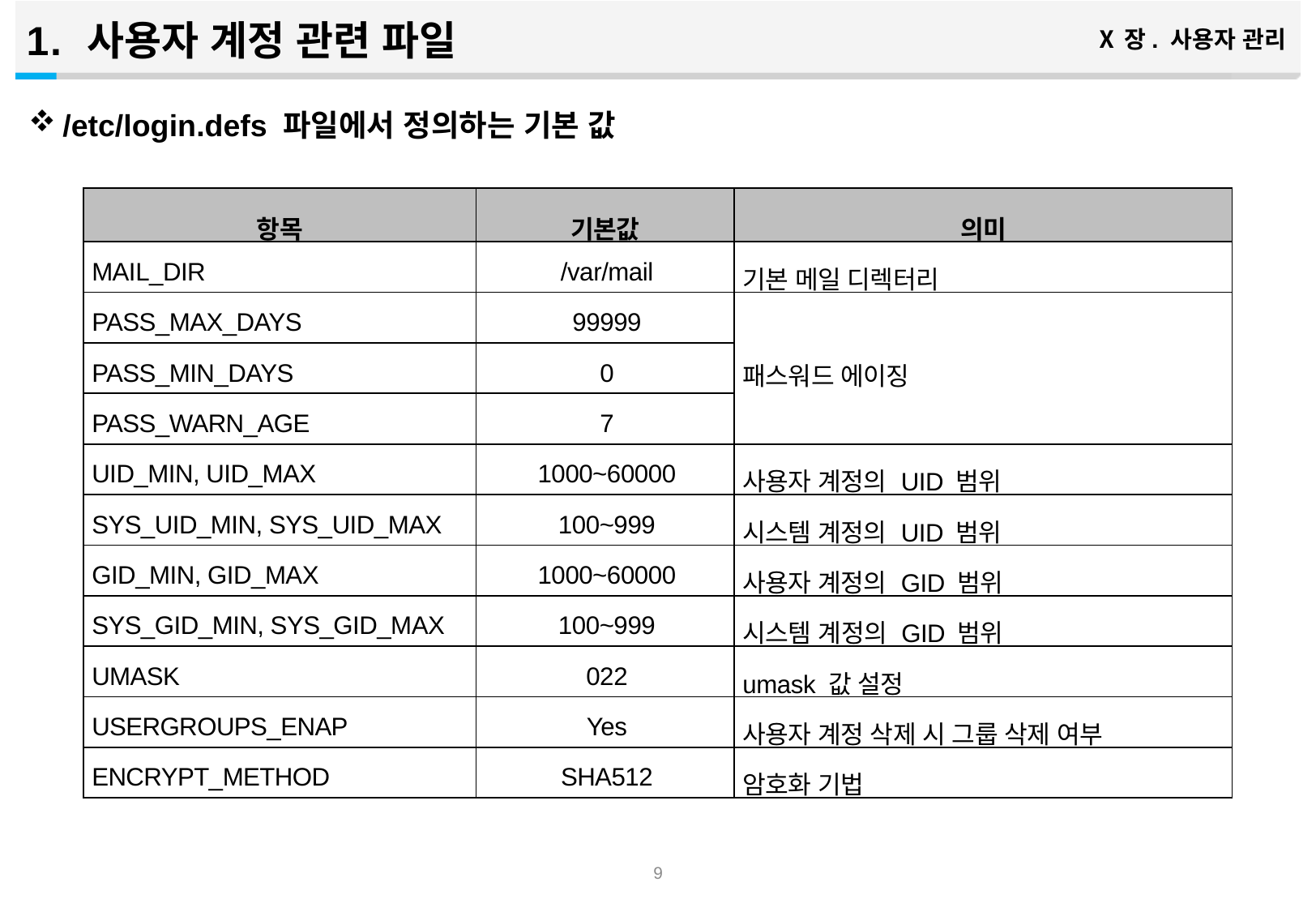

사용자 계정 관련 파일
Ⅹ장. 사용자 관리
/etc/login.defs 파일에서 정의하는 기본 값
| 항목 | 기본값 | 의미 |
| --- | --- | --- |
| MAIL\_DIR | /var/mail | 기본 메일 디렉터리 |
| PASS\_MAX\_DAYS | 99999 | 패스워드 에이징 |
| PASS\_MIN\_DAYS | 0 |  |
| PASS\_WARN\_AGE | 7 |  |
| UID\_MIN, UID\_MAX | 1000~60000 | 사용자 계정의 UID 범위 |
| SYS\_UID\_MIN, SYS\_UID\_MAX | 100~999 | 시스템 계정의 UID 범위 |
| GID\_MIN, GID\_MAX | 1000~60000 | 사용자 계정의 GID 범위 |
| SYS\_GID\_MIN, SYS\_GID\_MAX | 100~999 | 시스템 계정의 GID 범위 |
| UMASK | 022 | umask 값 설정 |
| USERGROUPS\_ENAP | Yes | 사용자 계정 삭제 시 그룹 삭제 여부 |
| ENCRYPT\_METHOD | SHA512 | 암호화 기법 |
9